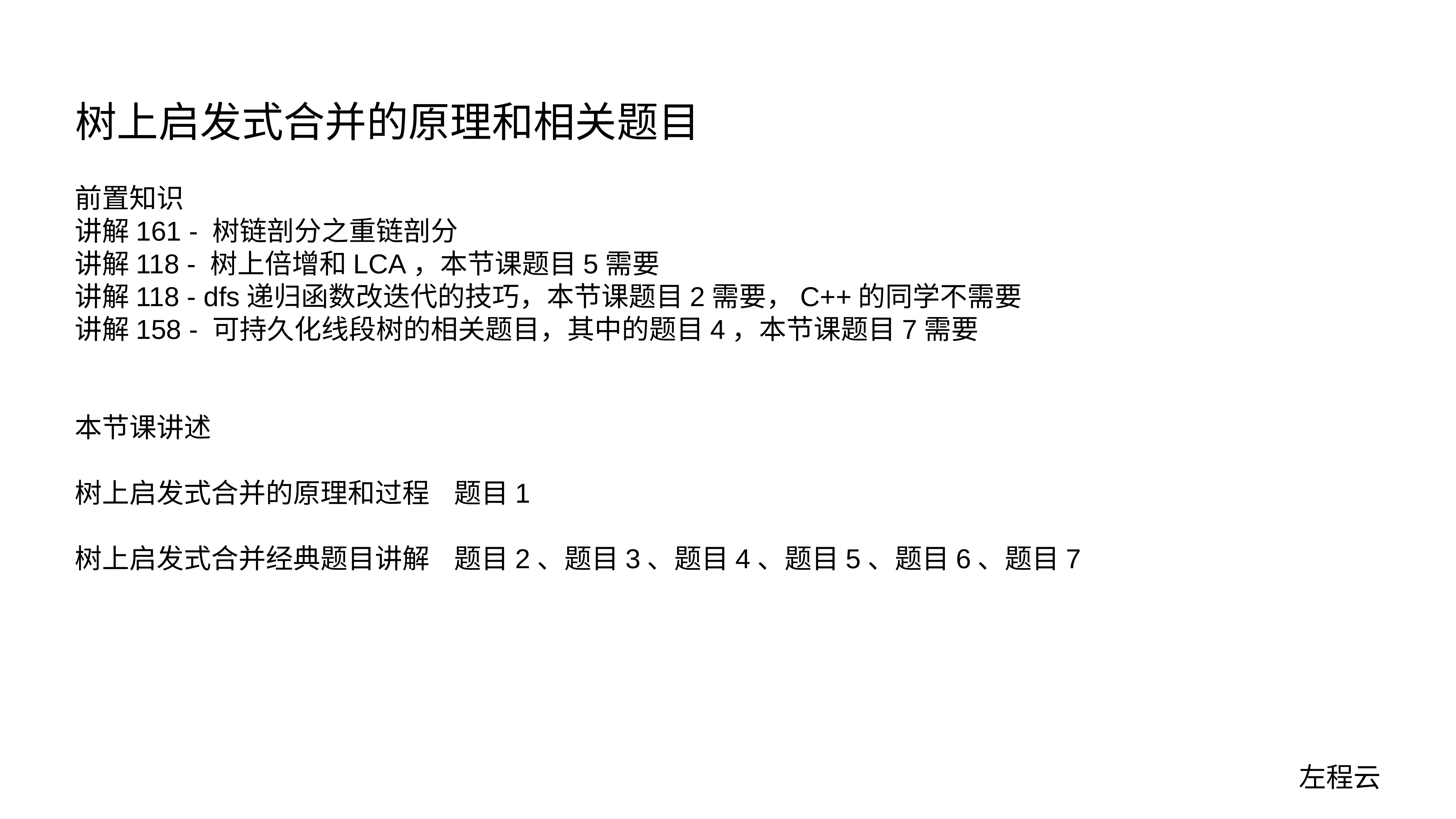

# 树上启发式合并的原理和相关题目
前置知识
讲解161 - 树链剖分之重链剖分
讲解118 - 树上倍增和LCA，本节课题目5需要
讲解118 - dfs递归函数改迭代的技巧，本节课题目2需要，C++的同学不需要
讲解158 - 可持久化线段树的相关题目，其中的题目4，本节课题目7需要

本节课讲述

树上启发式合并的原理和过程    题目1

树上启发式合并经典题目讲解    题目2、题目3、题目4、题目5、题目6、题目7
左程云